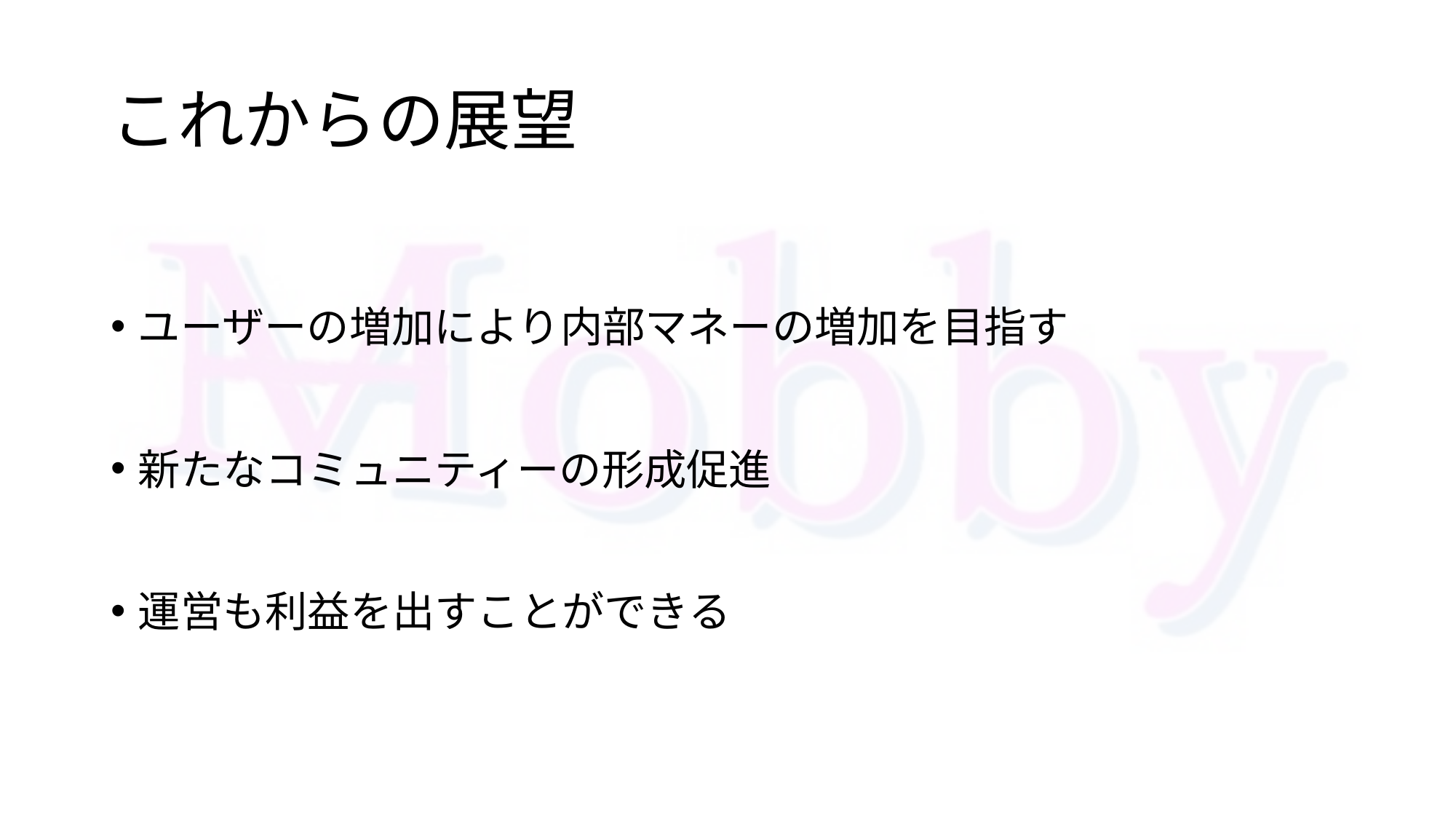

# これからの展望
ユーザーの増加により内部マネーの増加を目指す
新たなコミュニティーの形成促進
運営も利益を出すことができる